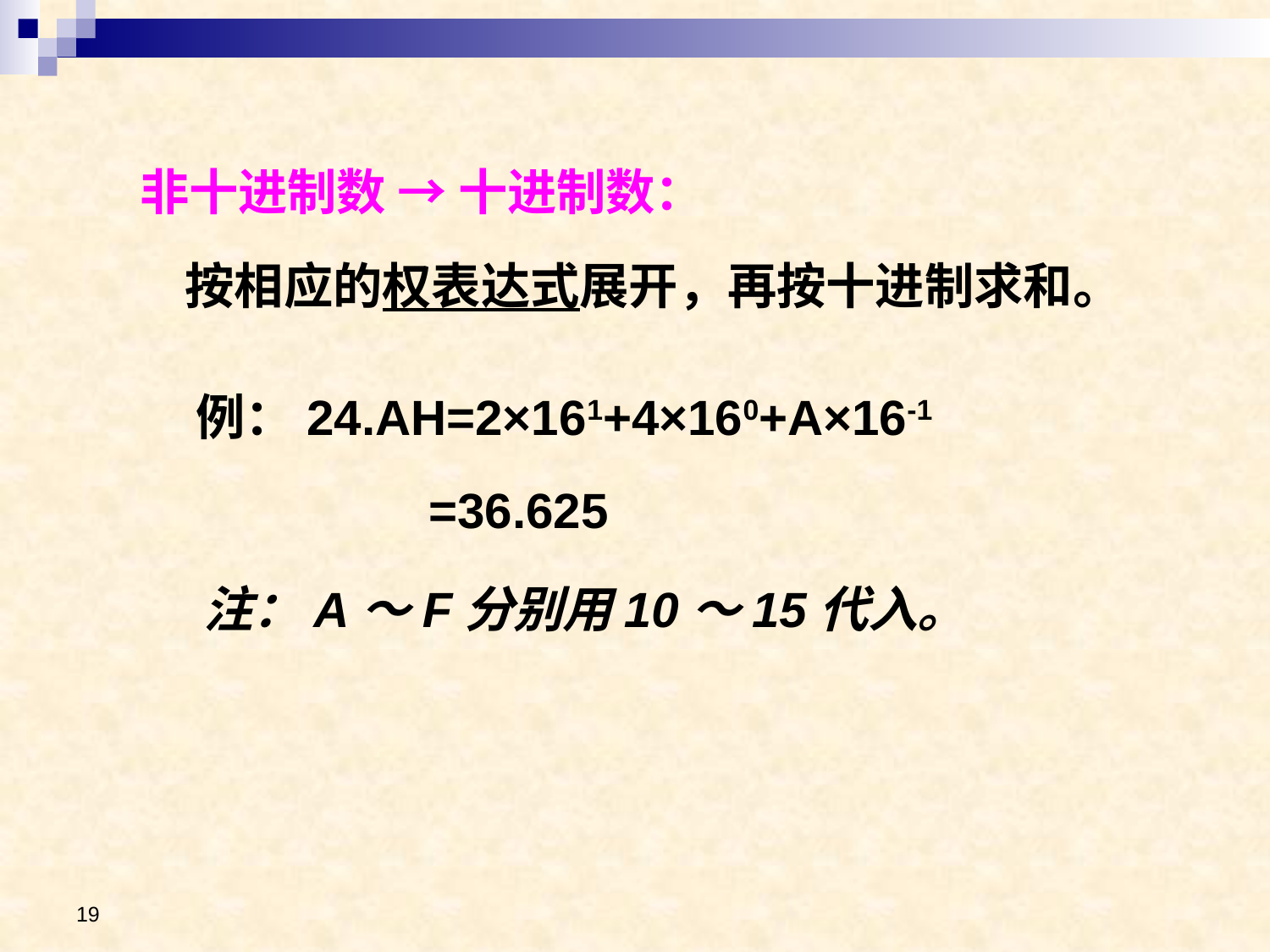

非十进制数 → 十进制数：
   按相应的权表达式展开，再按十进制求和。
    例：24.AH=2×161+4×160+A×16-1
                     =36.625
注：A～F分别用10～15代入。
19